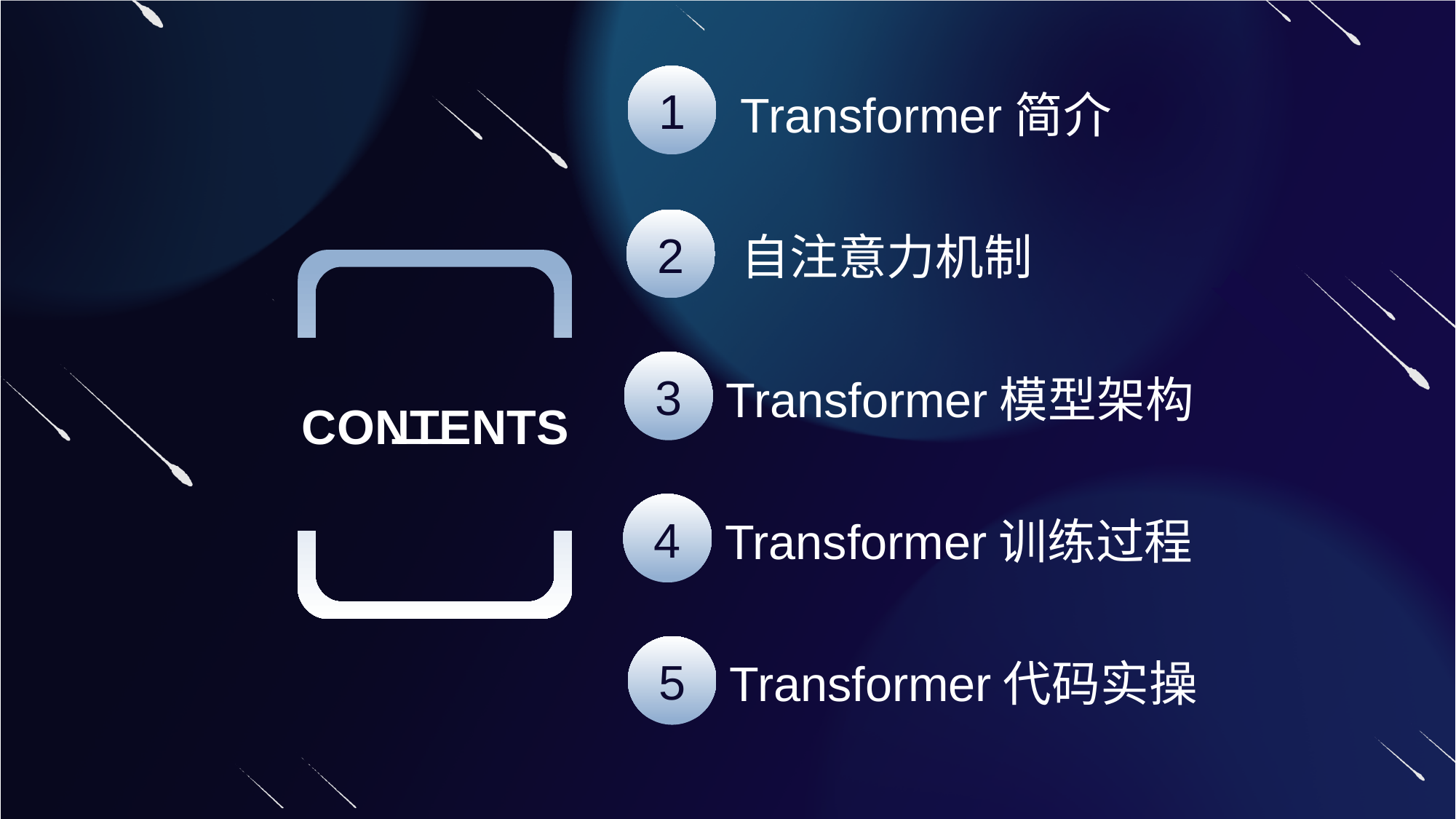

1
Transformer简介
2
自注意力机制

3
Transformer模型架构
CONTENTS
一
4
Transformer训练过程
5
Transformer代码实操